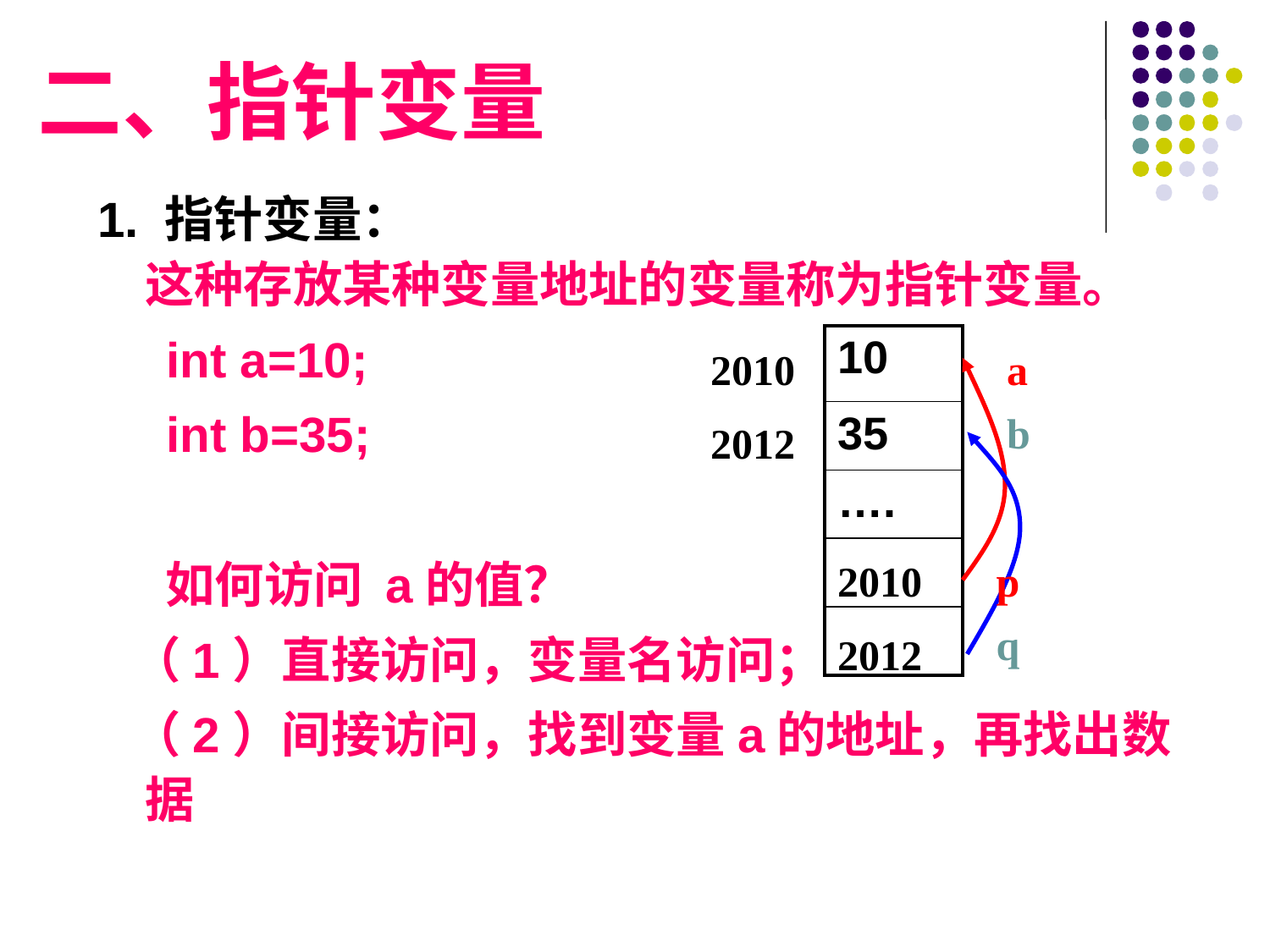

# 二、指针变量
1. 指针变量：
这种存放某种变量地址的变量称为指针变量。
     int a=10;
     int b=35;

     如何访问 a的值？
  （1）直接访问，变量名访问；
  （2）间接访问，找到变量a的地址，再找出数据

| 10 |
| --- |
| 35 |
| …. |
|  |
|  |
2010
a

b
2012

2010
p
q
2012